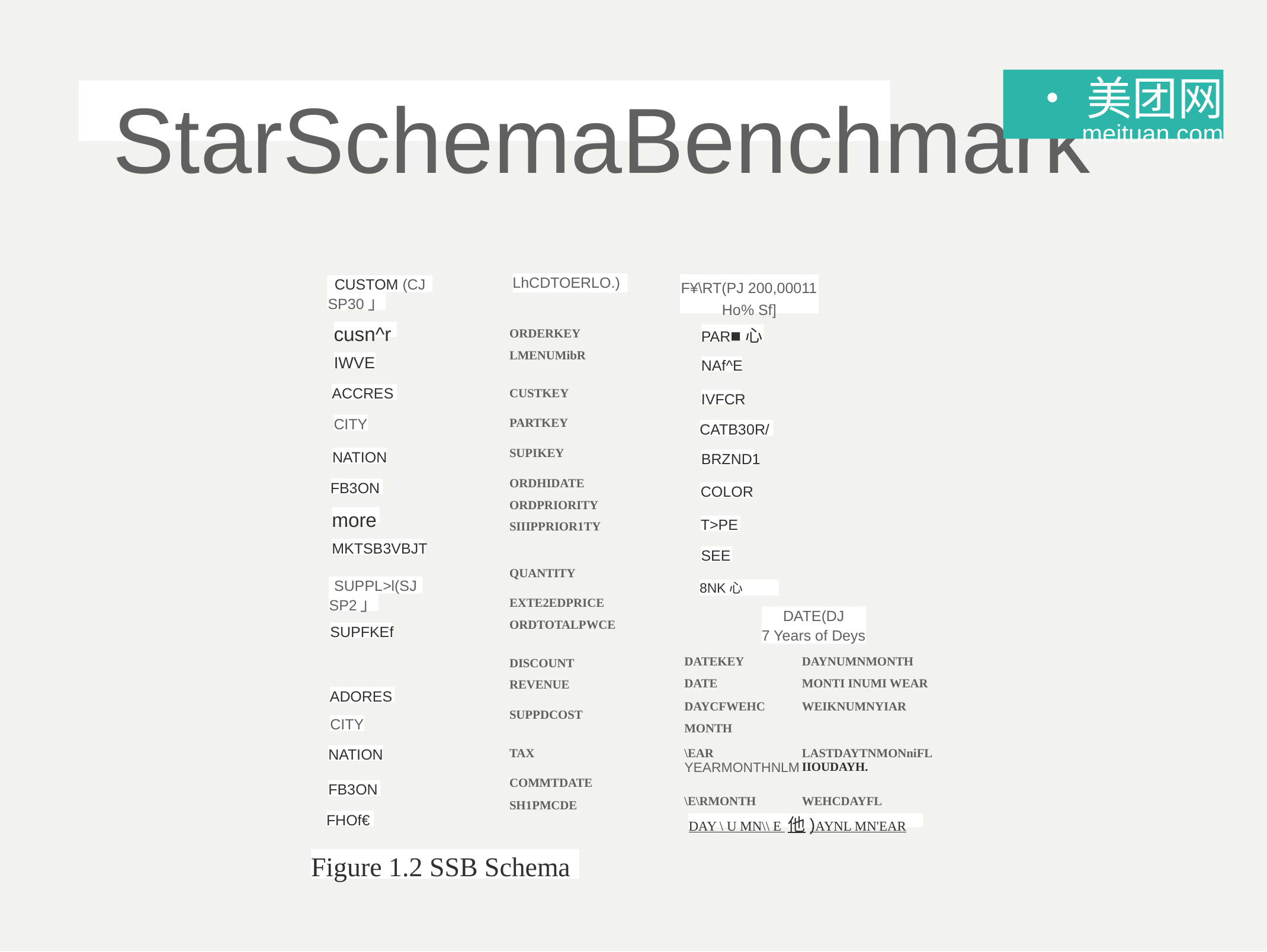

•美团网
meituan.com
StarSchemaBenchmark
LhCDTOERLO.)
F¥\RT(PJ 200,00011 Ho% Sf]
CUSTOM (CJ
SP30」
| ORDERKEY |
| --- |
| LMENUMibR |
| CUSTKEY |
| PARTKEY |
| SUPIKEY |
| ORDHIDATE |
| ORDPRIORITY |
| SIIIPPRIOR1TY |
| QUANTITY |
| EXTE2EDPRICE |
| ORDTOTALPWCE |
| DISCOUNT |
| REVENUE |
| SUPPDCOST |
| TAX |
| COMMTDATE |
| SH1PMCDE |
cusn^r
PAR■心
IWVE
NAf^E
ACCRES
IVFCR
CITY
CATB30R/
NATION
BRZND1
FB3ON
COLOR
more
T>PE
MKTSB3VBJT
SEE
SUPPL>l(SJ
8NK心
SP2」
DATE(DJ
7 Years of Deys
SUPFKEf
| DATEKEY | DAYNUMNMONTH |
| --- | --- |
| DATE | MONTI INUMI WEAR |
| DAYCFWEHC | WEIKNUMNYIAR |
| MONTH |  |
| \EAR | LASTDAYTNMONniFL |
| YEARMONTHNLM | IIOUDAYH. |
| \E\RMONTH | WEHCDAYFL |
ADORES
CITY
NATION
FB3ON
FHOf€
DAY \ U MN\\ E 他)AYNL MN'EAR
Figure 1.2 SSB Schema